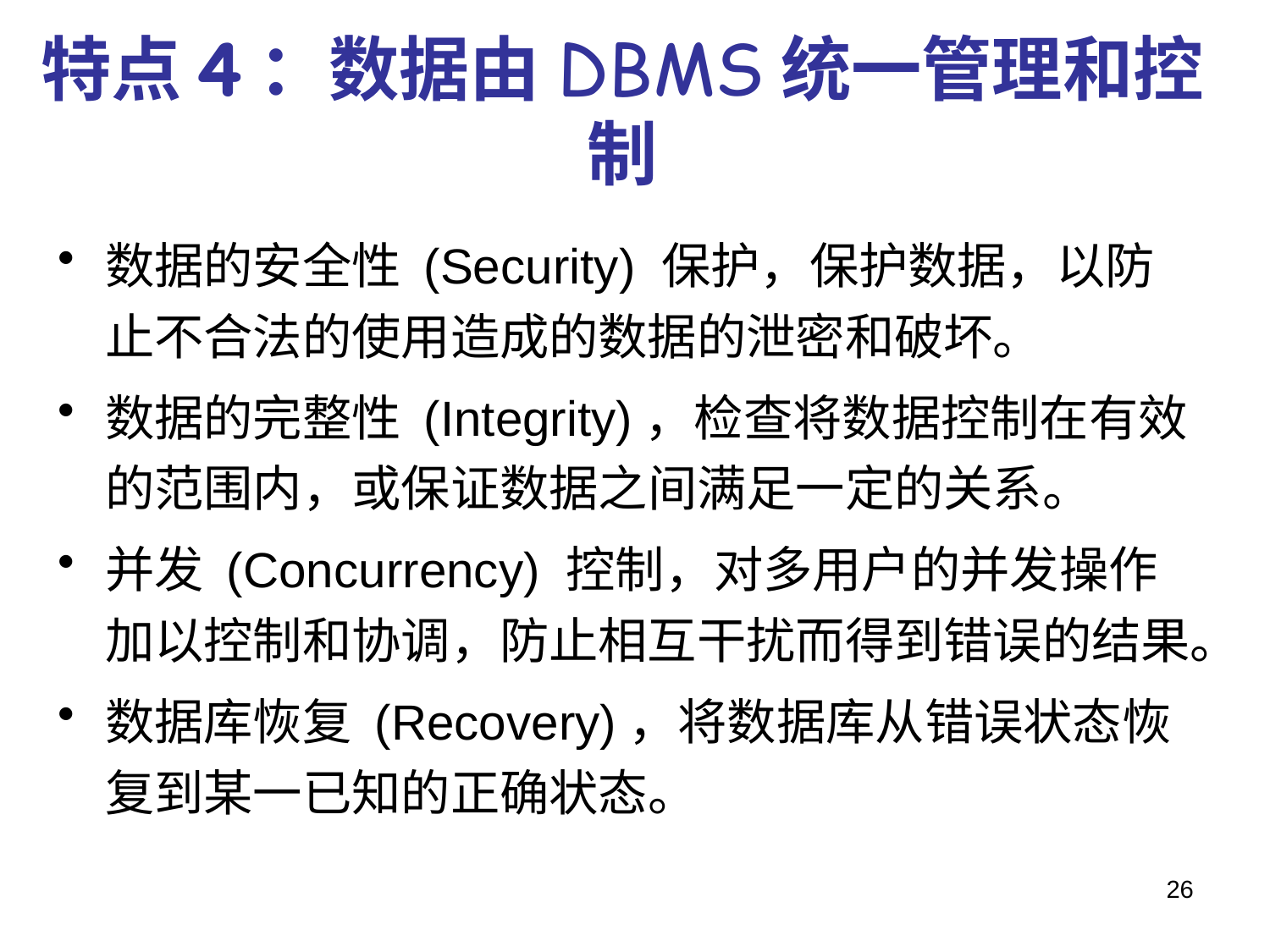

# 特点4：数据由DBMS统一管理和控制
数据的安全性 (Security) 保护，保护数据，以防止不合法的使用造成的数据的泄密和破坏。
数据的完整性 (Integrity)，检查将数据控制在有效的范围内，或保证数据之间满足一定的关系。
并发 (Concurrency) 控制，对多用户的并发操作加以控制和协调，防止相互干扰而得到错误的结果。
数据库恢复 (Recovery)，将数据库从错误状态恢复到某一已知的正确状态。
26